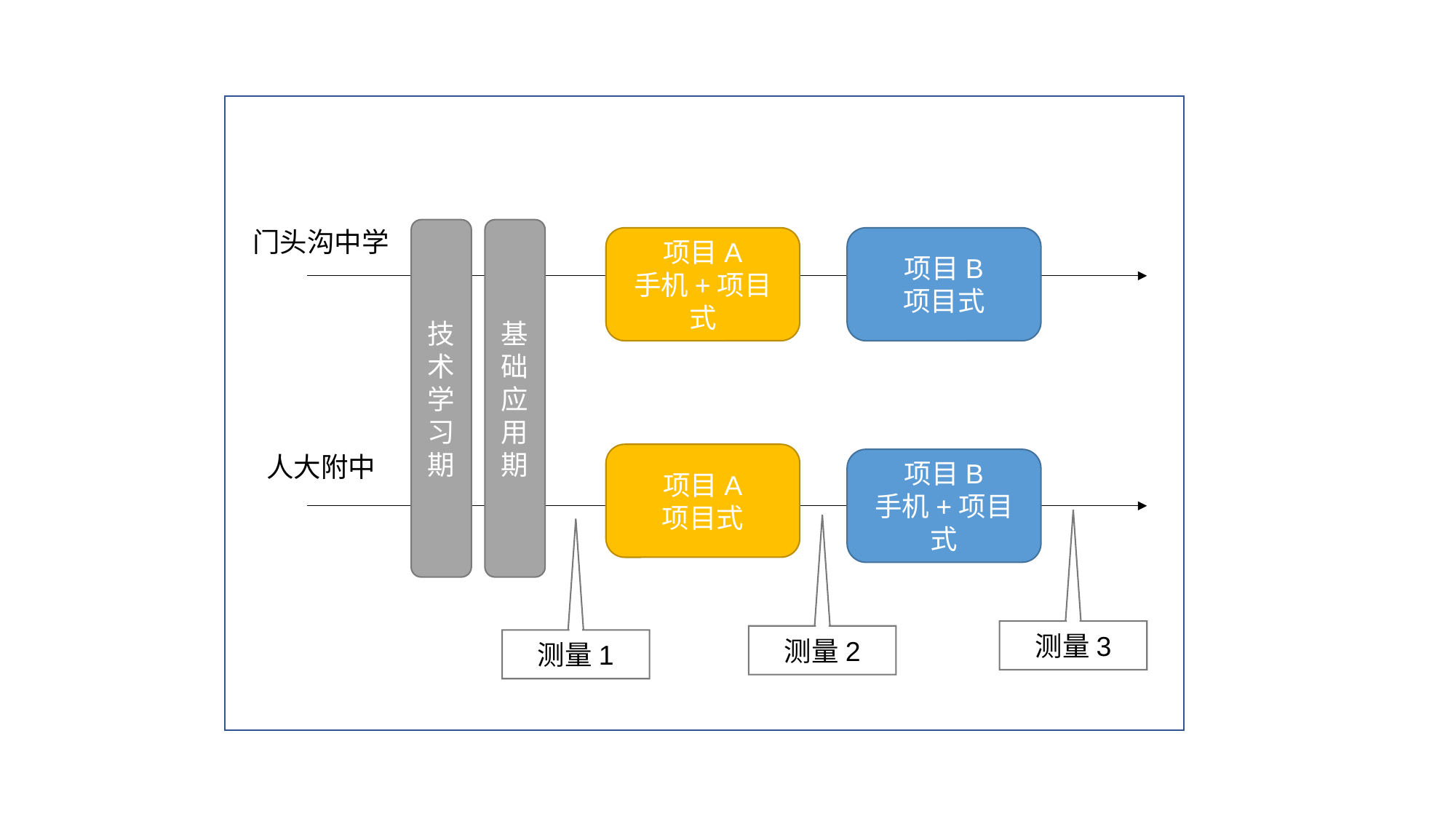

门头沟中学
技术学习期
基础应用期
项目A
手机+项目式
项目B
项目式
人大附中
项目A
项目式
项目B
手机+项目式
测量3
测量2
测量1